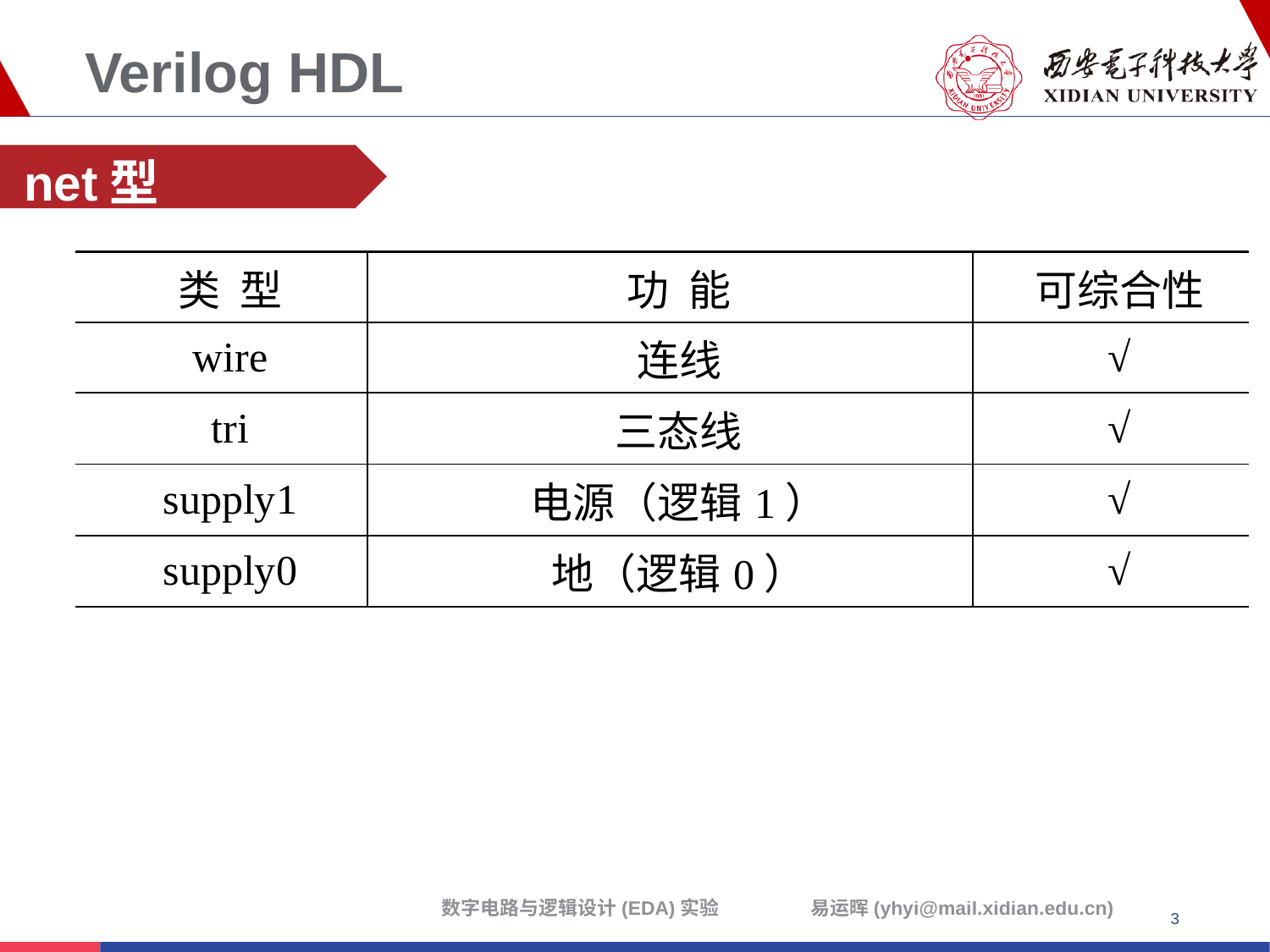

# Verilog HDL
net型

| 类 型 | 功 能 | 可综合性 |
| --- | --- | --- |
| wire | 连线 | √ |
| tri | 三态线 | √ |
| supply1 | 电源（逻辑1） | √ |
| supply0 | 地（逻辑0） | √ |
3